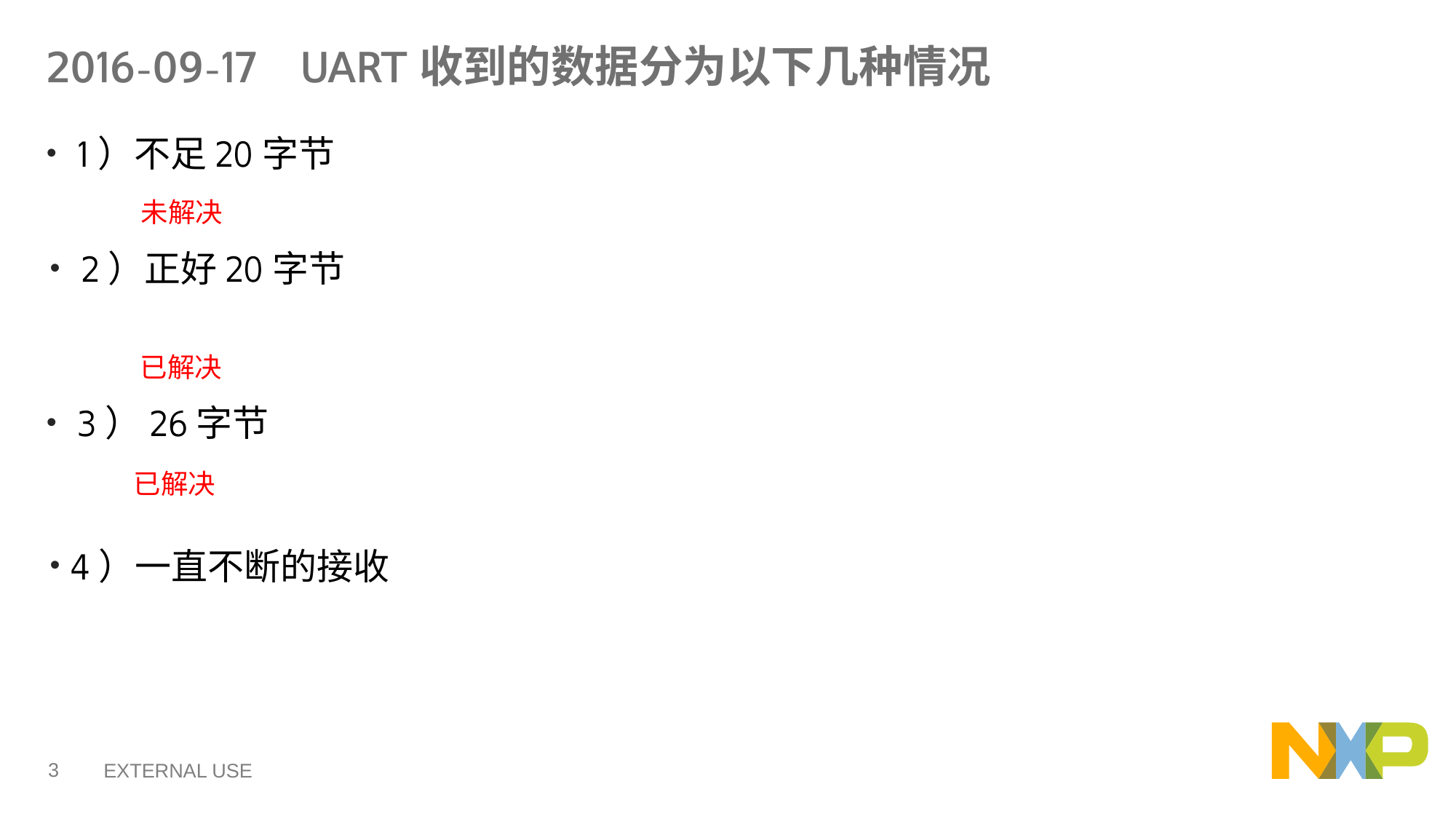

# 2016-09-17   UART收到的数据分为以下几种情况
  1）不足20字节

未解决
  2）正好20字节

已解决
  3）26字节
已解决
 4）一直不断的接收